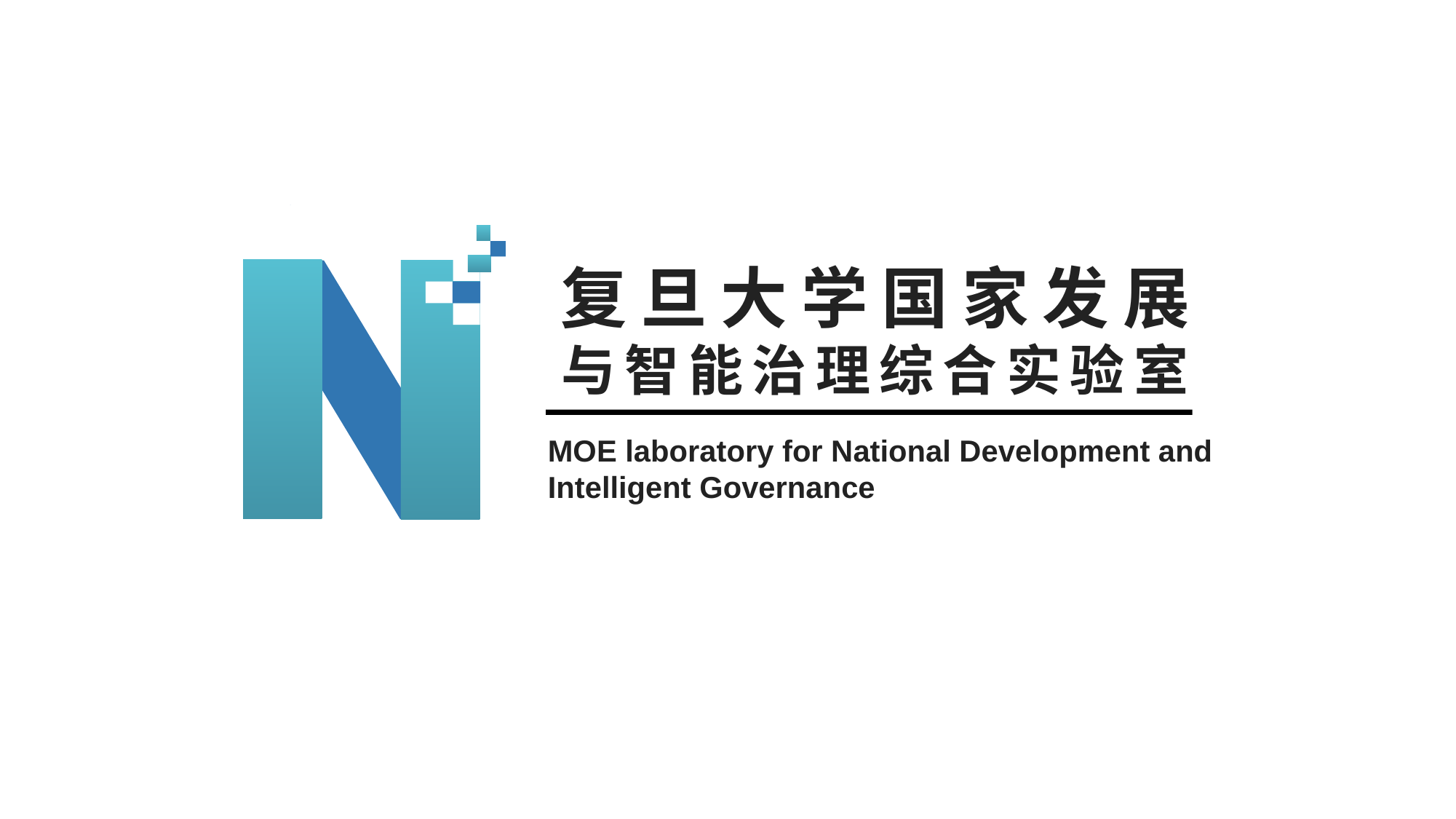

复旦大学国家发展
与智能治理综合实验室

MOE laboratory for National Development and Intelligent Governance